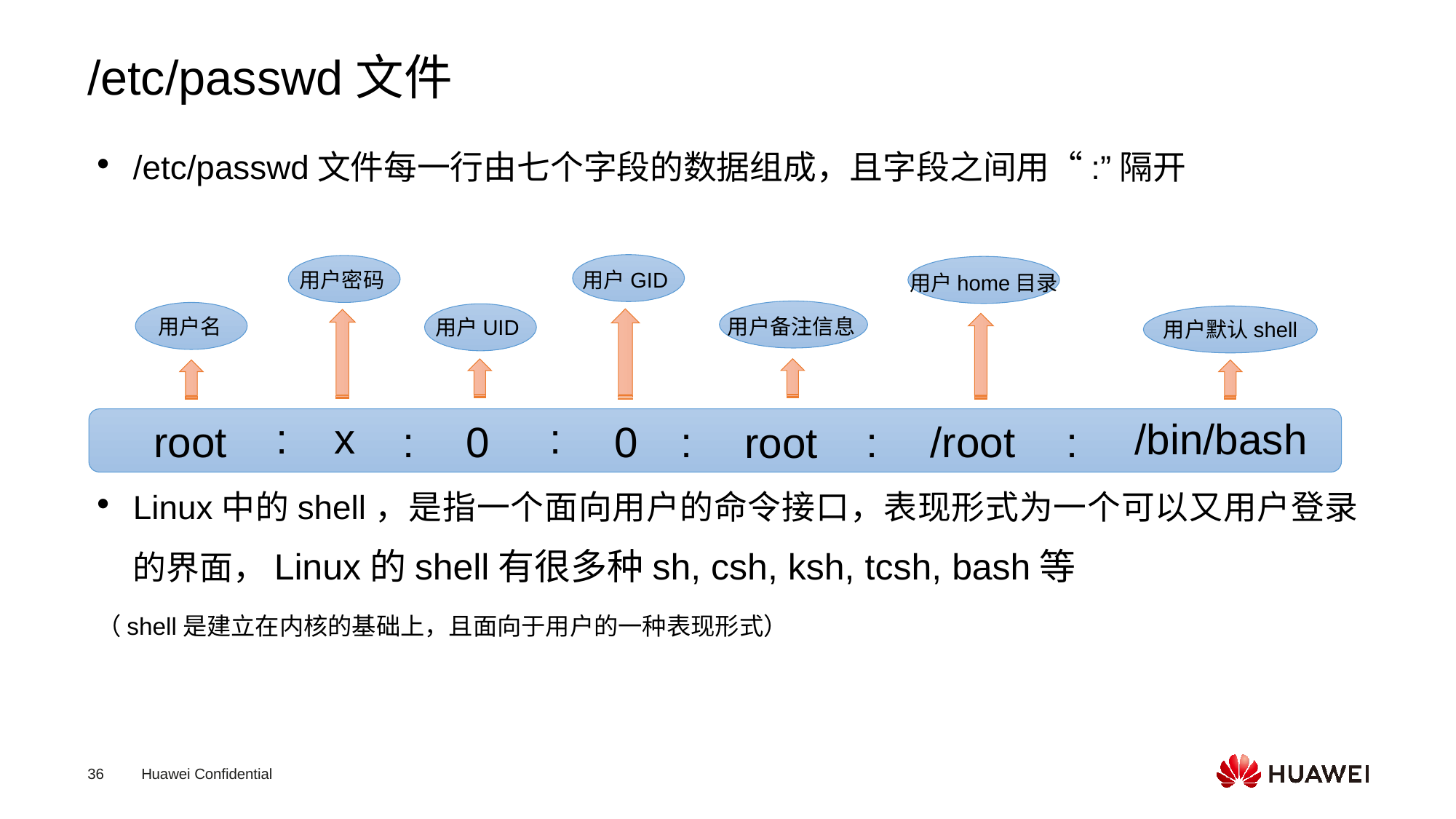

# /etc/passwd文件
/etc/passwd文件每一行由七个字段的数据组成，且字段之间用“:”隔开

Linux中的shell，是指一个面向用户的命令接口，表现形式为一个可以又用户登录的界面，Linux的shell有很多种sh, csh, ksh, tcsh, bash等
（shell是建立在内核的基础上，且面向于用户的一种表现形式）

用户GID
用户密码
用户home目录

用户备注信息
用户名
用户UID
用户默认shell

x
:
:
/bin/bash

:
0
:
:
:
root
0
/root
root